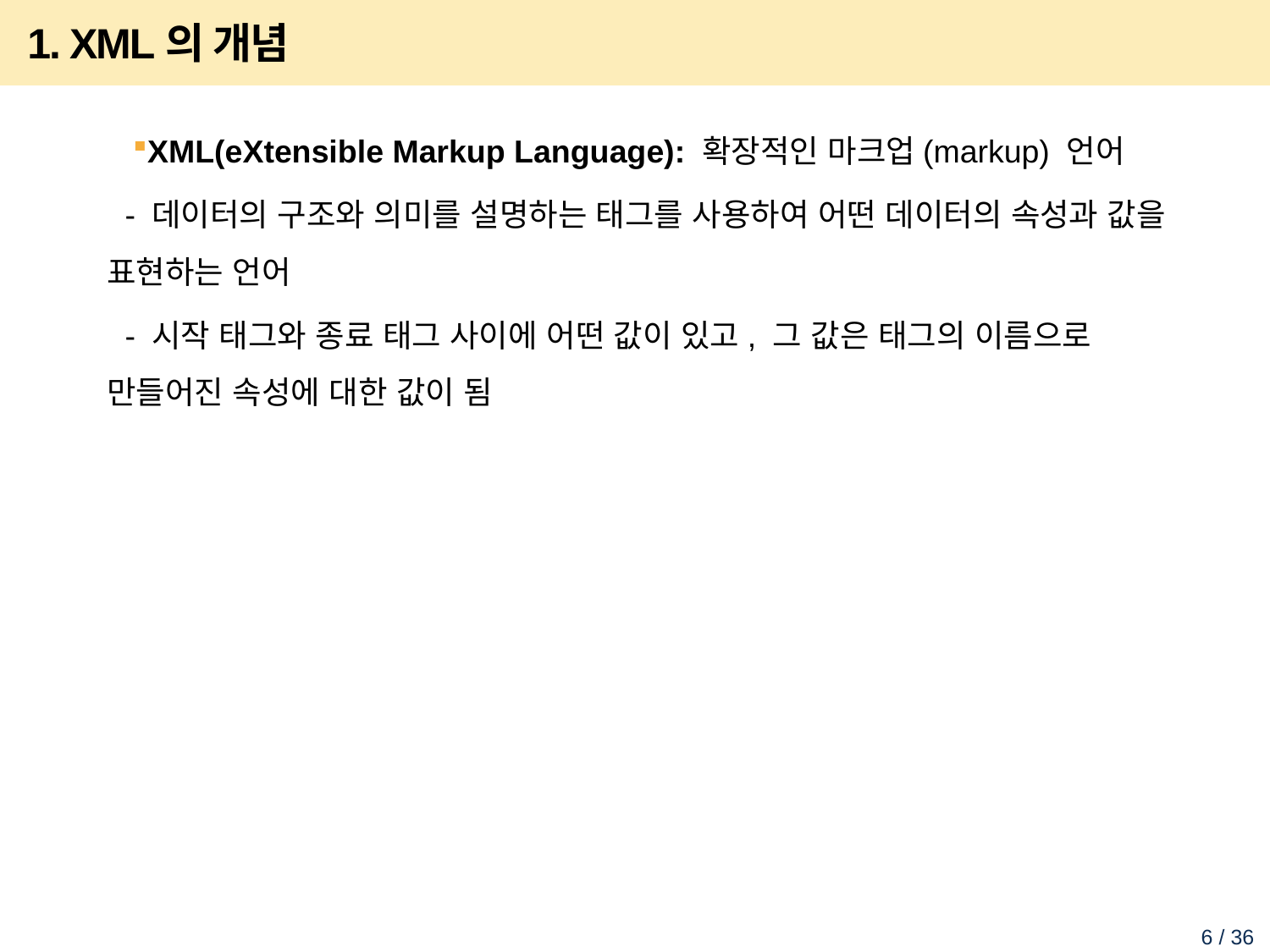

# 1. XML의 개념
XML(eXtensible Markup Language): 확장적인 마크업(markup) 언어
  - 데이터의 구조와 의미를 설명하는 태그를 사용하여 어떤 데이터의 속성과 값을 표현하는 언어
  - 시작 태그와 종료 태그 사이에 어떤 값이 있고, 그 값은 태그의 이름으로 만들어진 속성에 대한 값이 됨